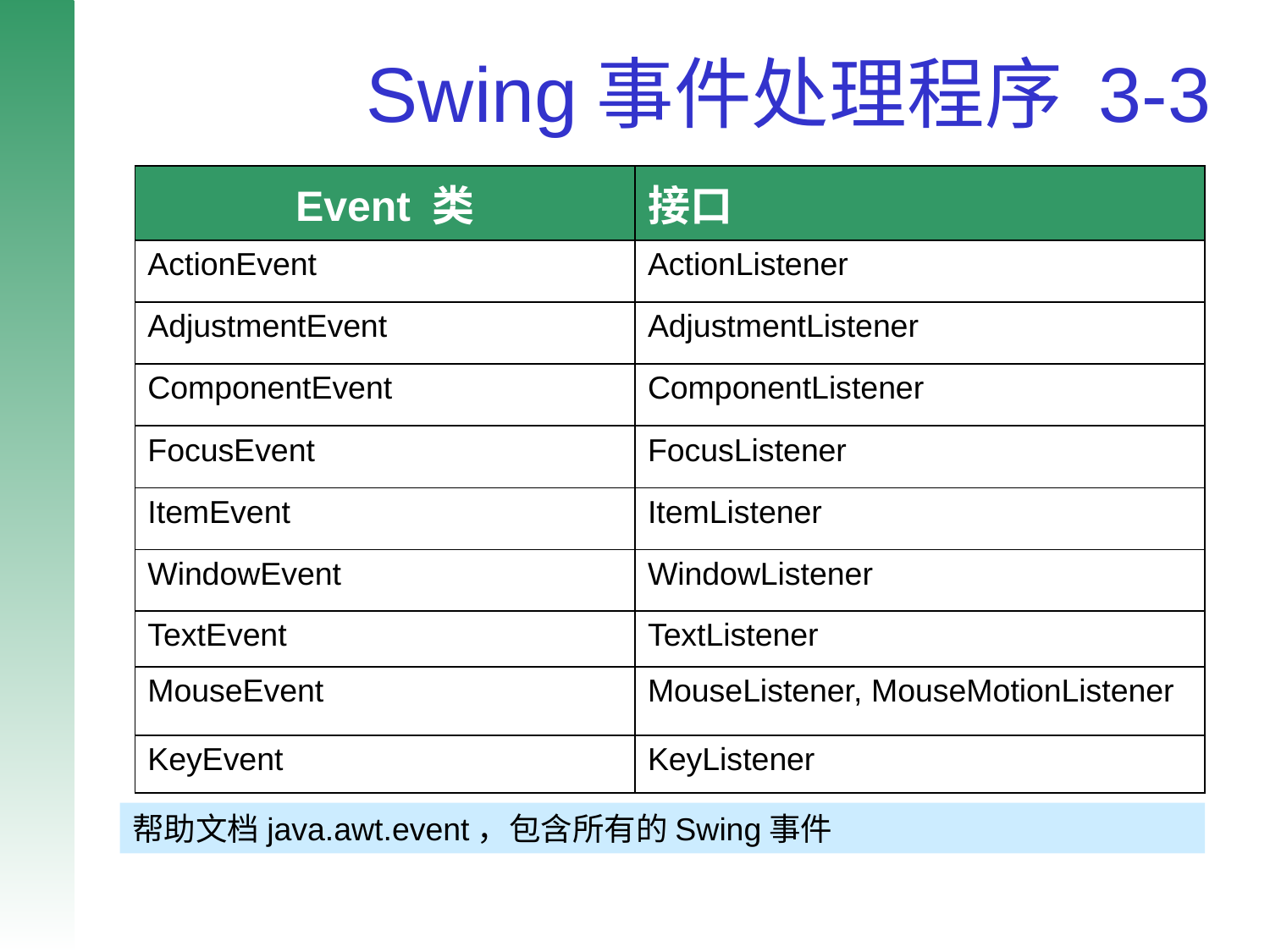

# Swing事件处理程序 3-3
| Event 类 | 接口 |
| --- | --- |
| ActionEvent | ActionListener |
| AdjustmentEvent | AdjustmentListener |
| ComponentEvent | ComponentListener |
| FocusEvent | FocusListener |
| ItemEvent | ItemListener |
| WindowEvent | WindowListener |
| TextEvent | TextListener |
| MouseEvent | MouseListener, MouseMotionListener |
| KeyEvent | KeyListener |
帮助文档java.awt.event，包含所有的Swing事件